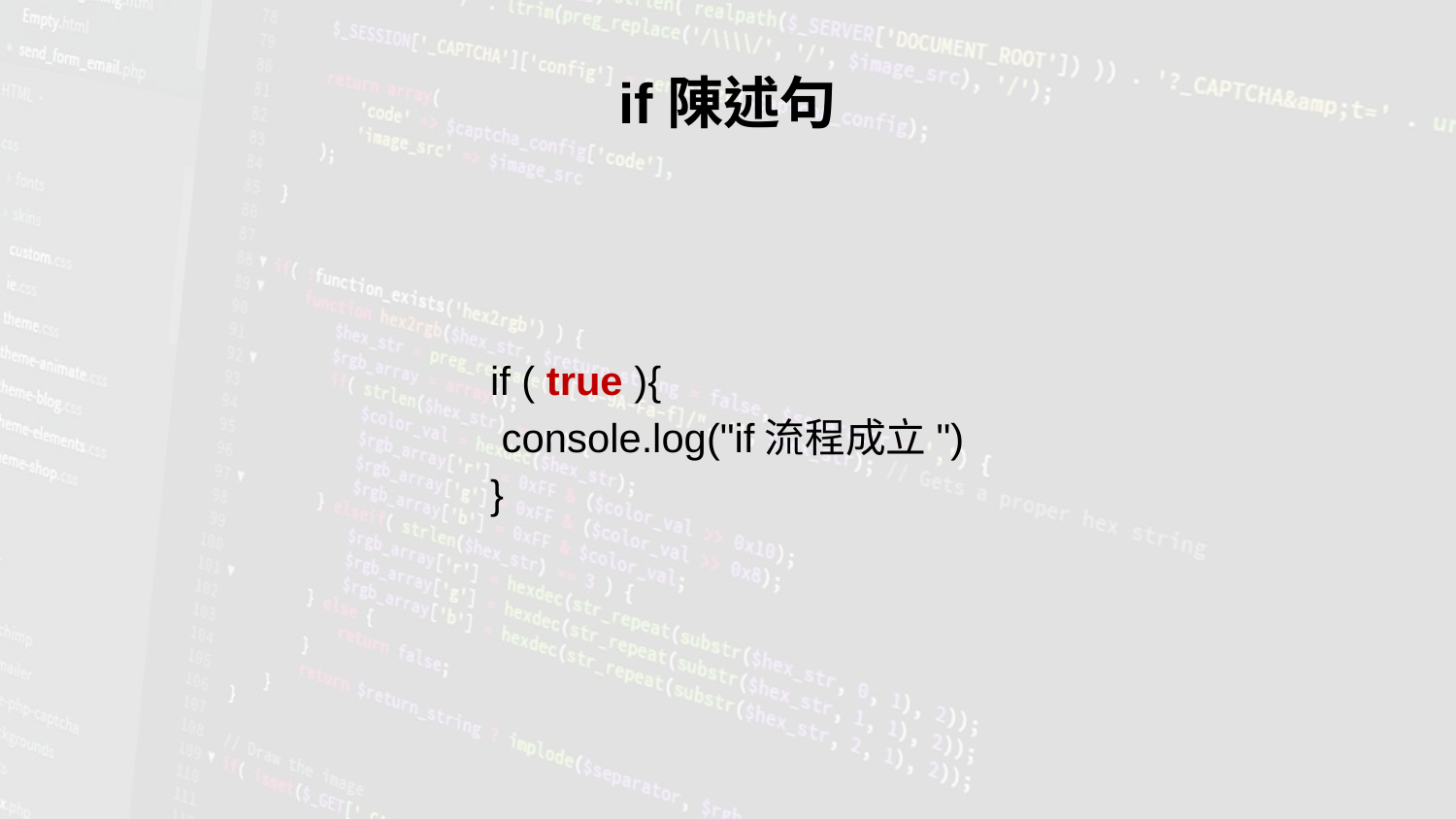

# if陳述句
if ( true ){
 console.log("if流程成立")
}